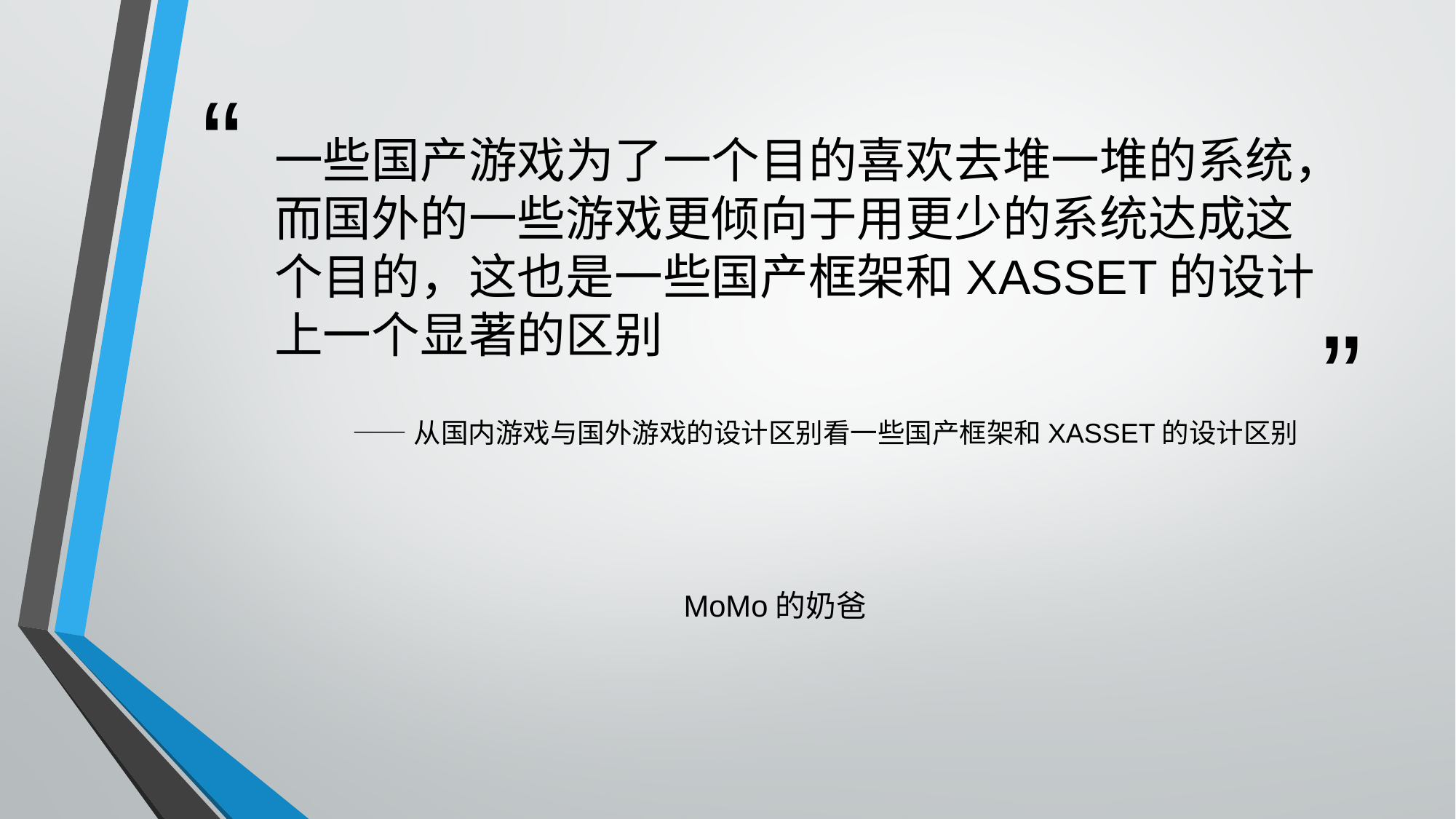

# 一些国产游戏为了一个目的喜欢去堆一堆的系统，而国外的一些游戏更倾向于用更少的系统达成这个目的，这也是一些国产框架和XASSET的设计上一个显著的区别
——从国内游戏与国外游戏的设计区别看一些国产框架和XASSET的设计区别
MoMo的奶爸